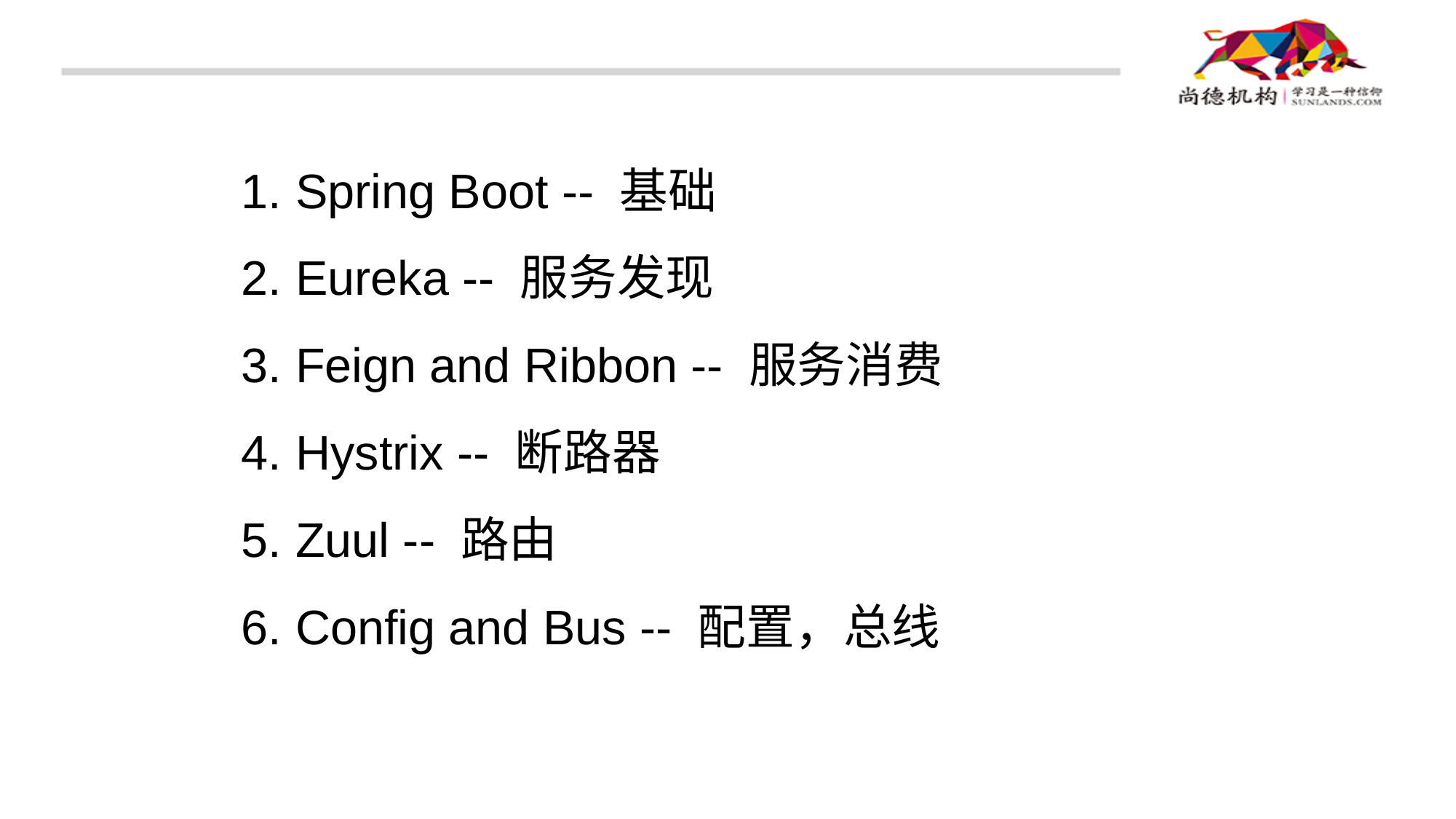

Spring Boot -- 基础
 Eureka -- 服务发现
 Feign and Ribbon -- 服务消费
 Hystrix -- 断路器
 Zuul -- 路由
 Config and Bus -- 配置，总线